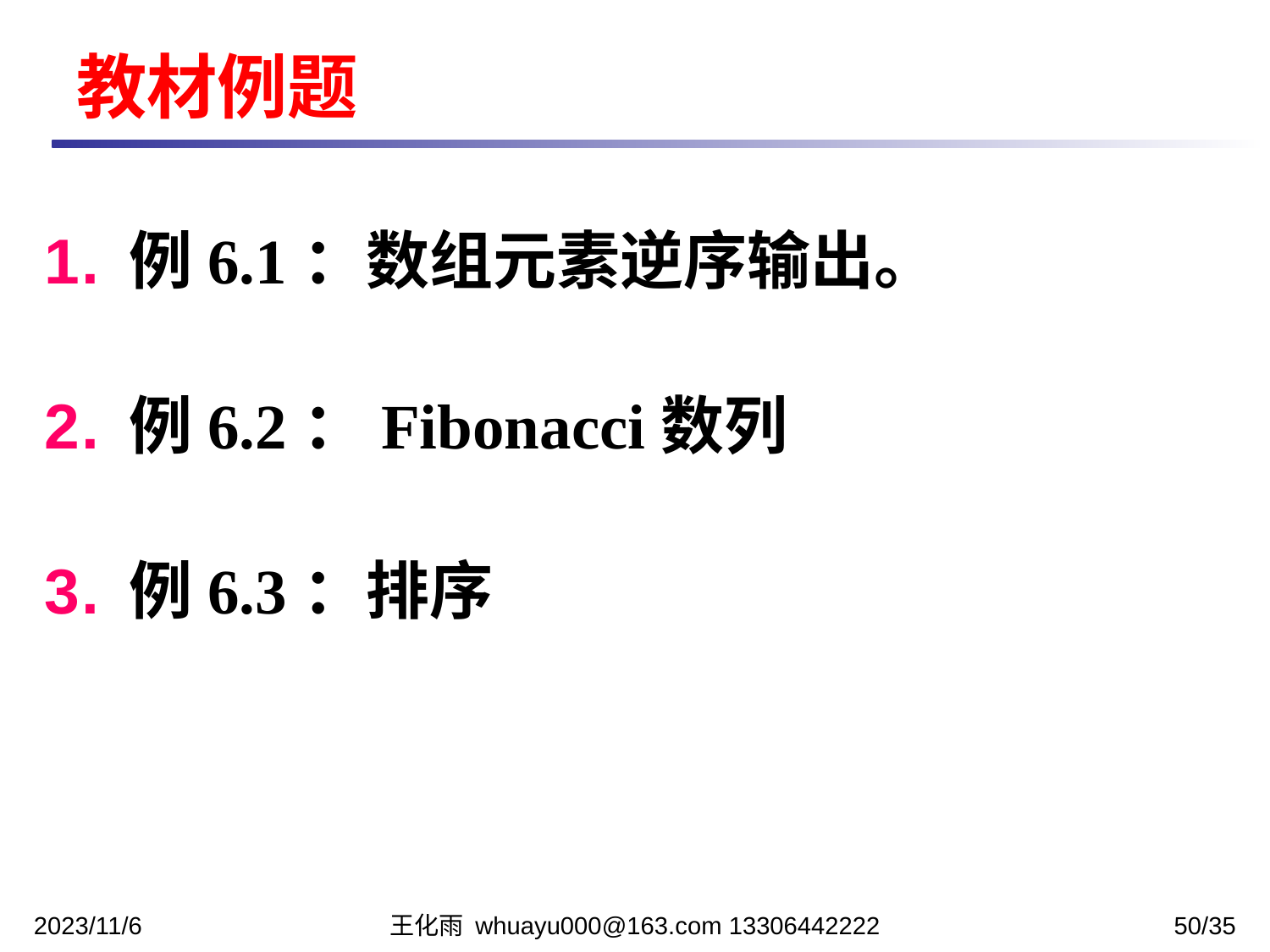

教材例题
例6.1：数组元素逆序输出。
例6.2：Fibonacci数列
例6.3：排序
2023/11/6
王化雨 whuayu000@163.com 13306442222
50/35